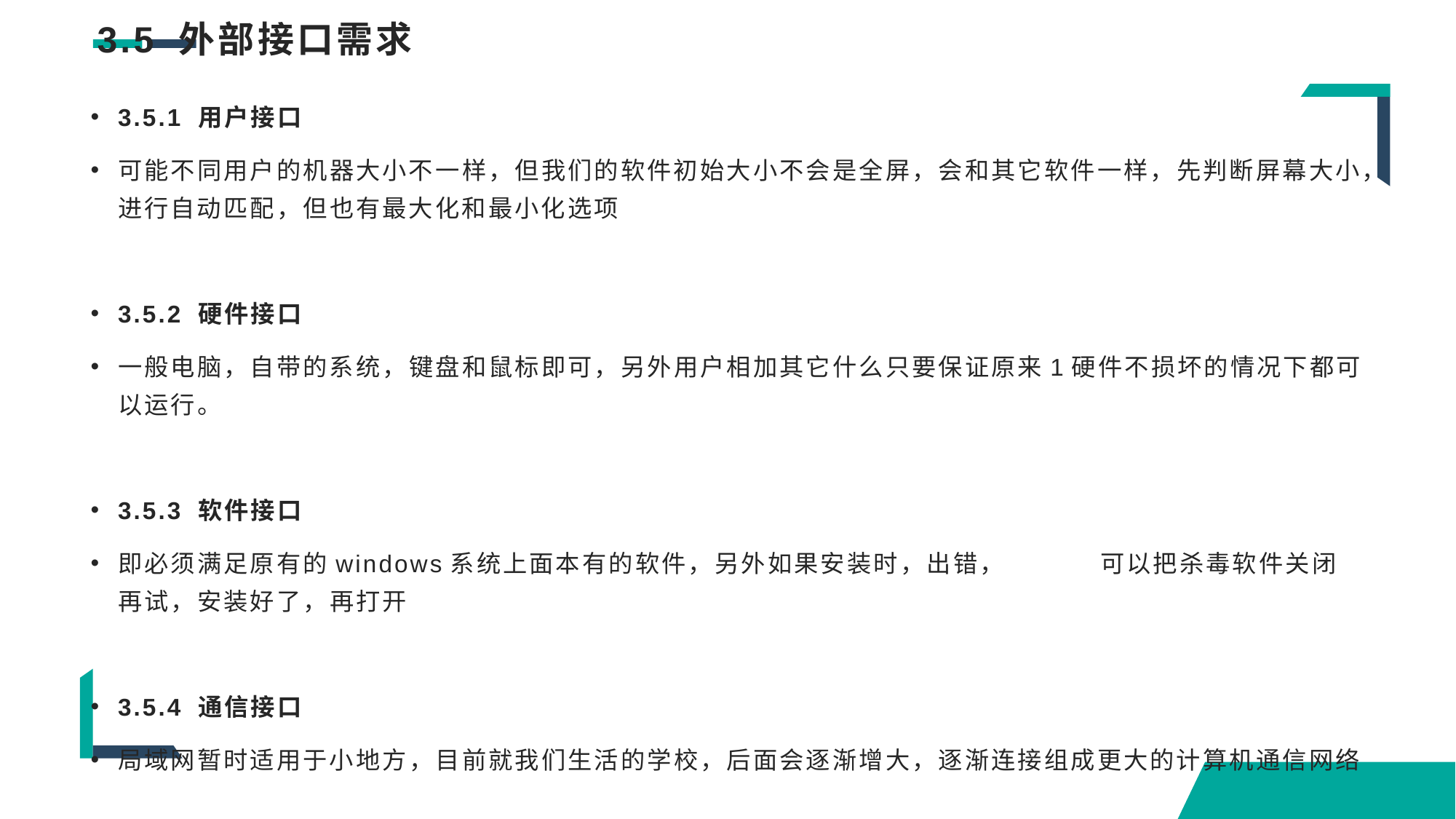

# 3.5 外部接口需求
3.5.1 用户接口
可能不同用户的机器大小不一样，但我们的软件初始大小不会是全屏，会和其它软件一样，先判断屏幕大小，进行自动匹配，但也有最大化和最小化选项

3.5.2 硬件接口
一般电脑，自带的系统，键盘和鼠标即可，另外用户相加其它什么只要保证原来1硬件不损坏的情况下都可以运行。

3.5.3 软件接口
即必须满足原有的windows系统上面本有的软件，另外如果安装时，出错，	可以把杀毒软件关闭再试，安装好了，再打开

3.5.4 通信接口
局域网暂时适用于小地方，目前就我们生活的学校，后面会逐渐增大，逐渐连接组成更大的计算机通信网络